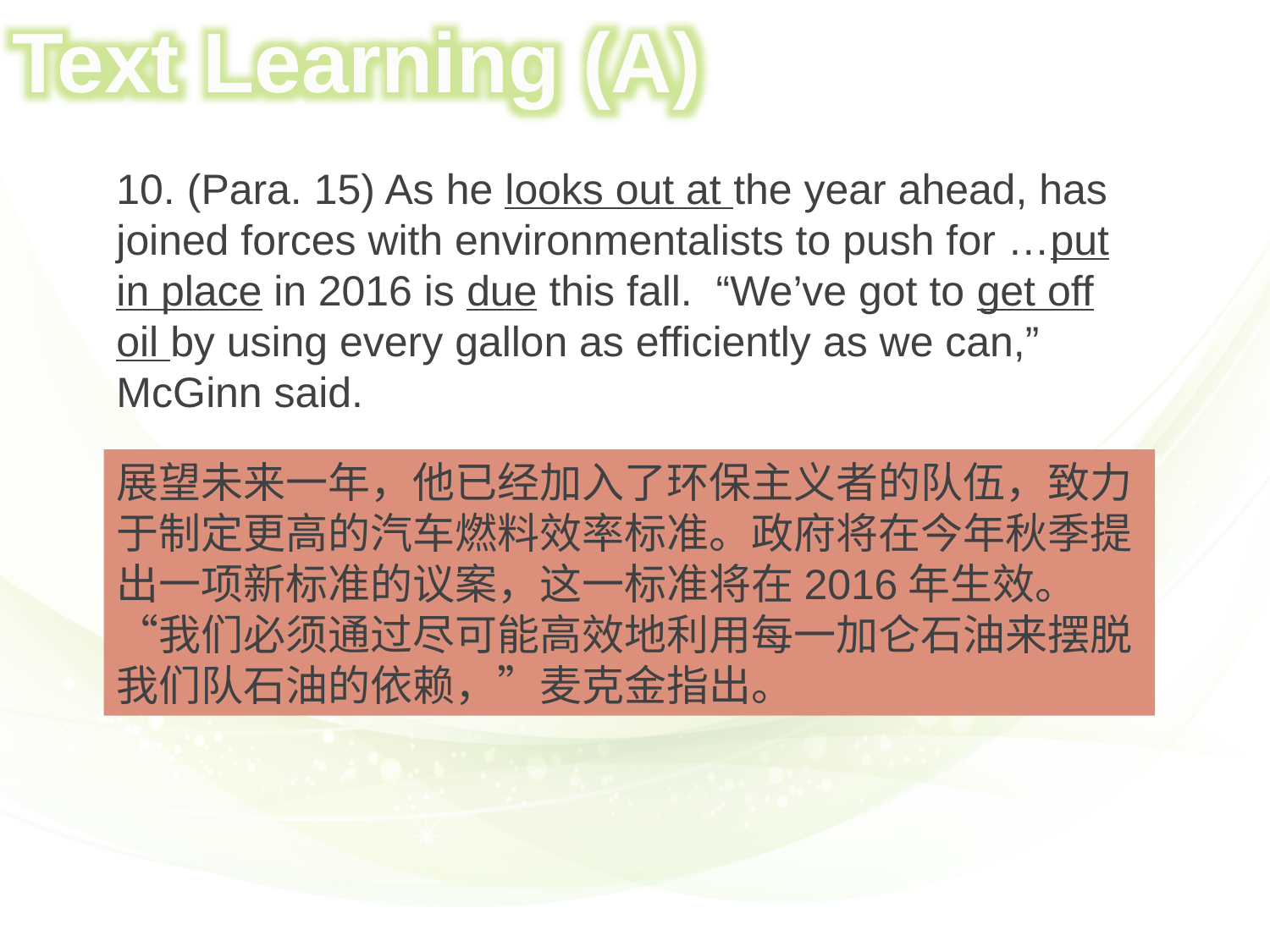

Text Learning (A)
10. (Para. 15) As he looks out at the year ahead, has joined forces with environmentalists to push for …put in place in 2016 is due this fall.  “We’ve got to get off oil by using every gallon as efficiently as we can,” McGinn said.
展望未来一年，他已经加入了环保主义者的队伍，致力于制定更高的汽车燃料效率标准。政府将在今年秋季提出一项新标准的议案，这一标准将在2016年生效。“我们必须通过尽可能高效地利用每一加仑石油来摆脱我们队石油的依赖，”麦克金指出。